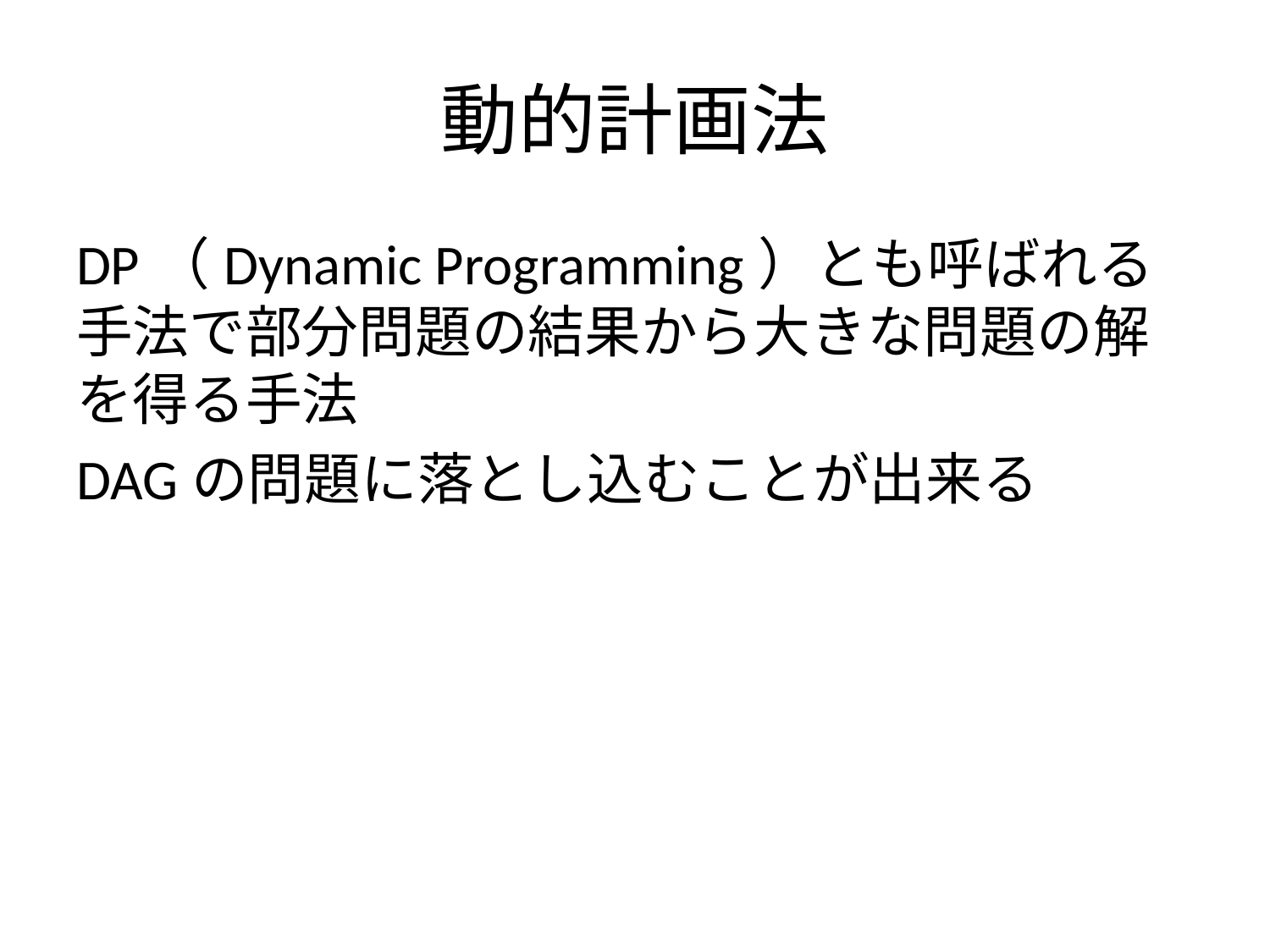

# 動的計画法
DP（Dynamic Programming）とも呼ばれる手法で部分問題の結果から大きな問題の解を得る手法
DAGの問題に落とし込むことが出来る